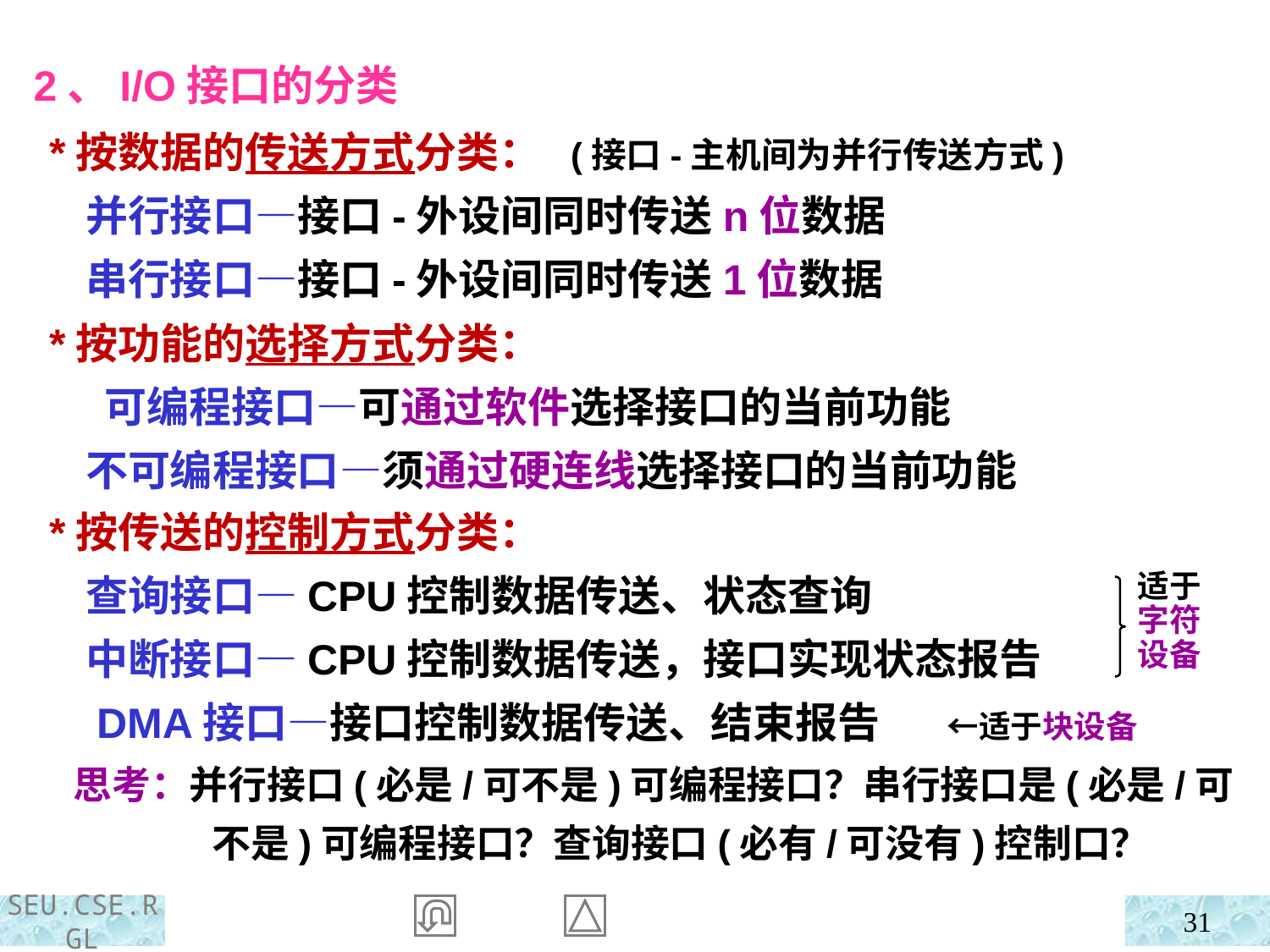

2、I/O接口的分类
 *按数据的传送方式分类：  (接口-主机间为并行传送方式)
    并行接口—接口-外设间同时传送n位数据
    串行接口—接口-外设间同时传送1位数据
 *按功能的选择方式分类：
      可编程接口—可通过软件选择接口的当前功能
    不可编程接口—须通过硬连线选择接口的当前功能
 *按传送的控制方式分类：
    查询接口—CPU控制数据传送、状态查询
    中断接口—CPU控制数据传送，接口实现状态报告
     DMA接口—接口控制数据传送、结束报告       ←适于块设备
适于字符设备

   思考：并行接口(必是/可不是)可编程接口？串行接口是(必是/可不是)可编程接口？查询接口(必有/可没有)控制口？

31